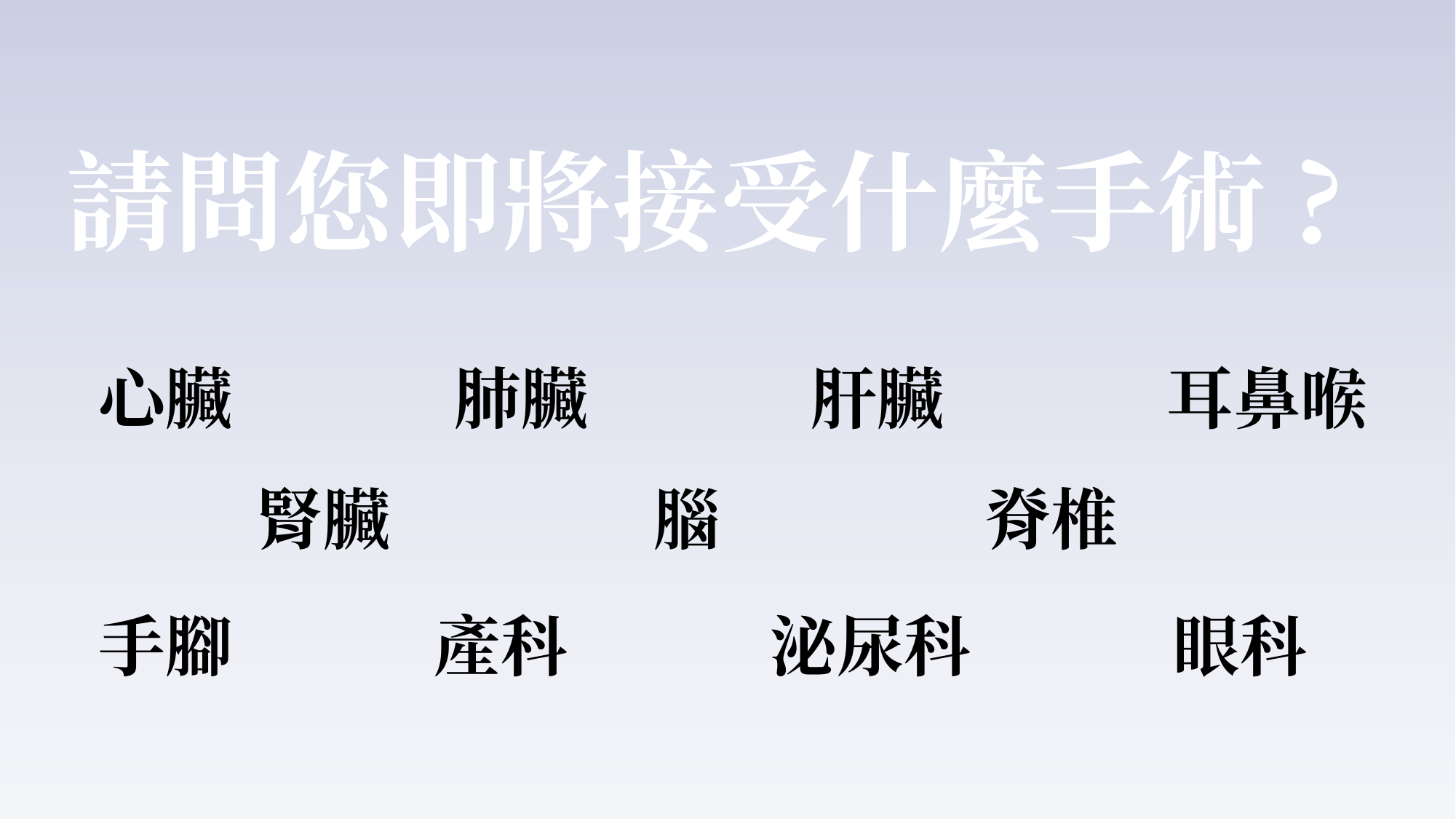

請問您即將接受什麼手術?
心臟
肺臟
肝臟
耳鼻喉
腎臟
腦
脊椎
手腳
產科
泌尿科
眼科